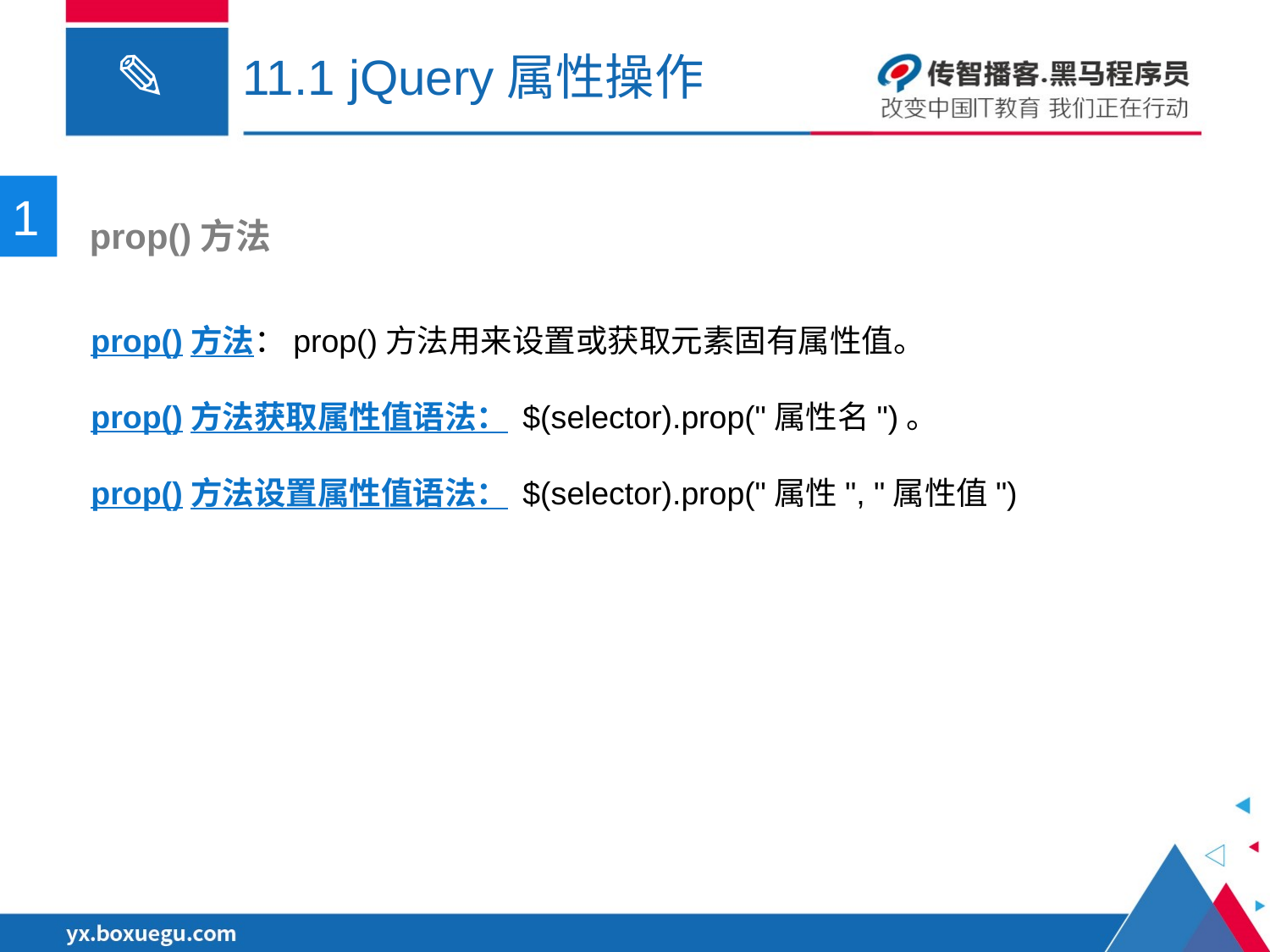

# 11.1 jQuery属性操作

1
  prop()方法
prop()方法：prop()方法用来设置或获取元素固有属性值。
prop()方法获取属性值语法： $(selector).prop("属性名")。
prop()方法设置属性值语法： $(selector).prop("属性", "属性值")